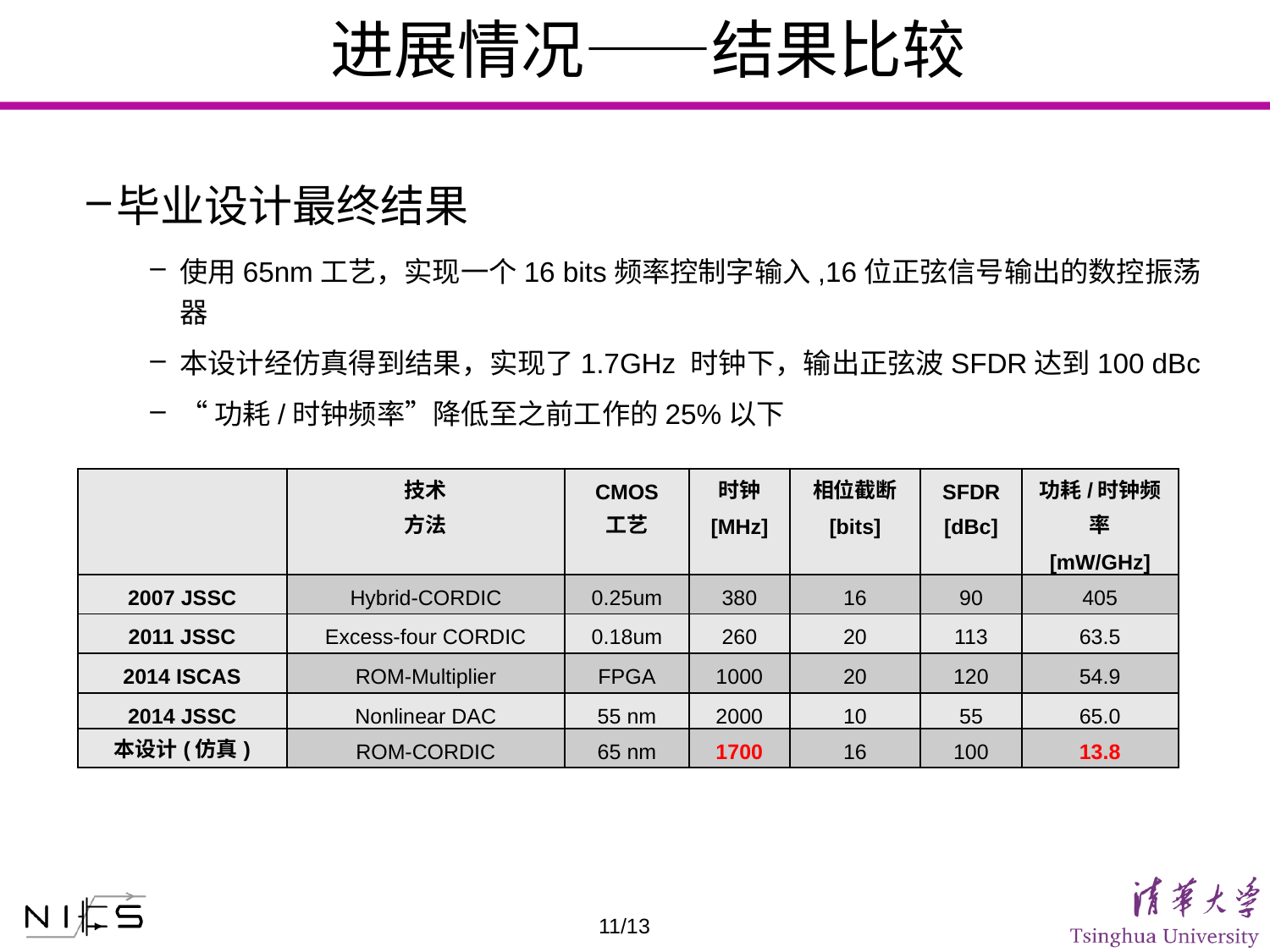

# 进展情况——结果比较
毕业设计最终结果
使用65nm工艺，实现一个16 bits频率控制字输入,16位正弦信号输出的数控振荡器
本设计经仿真得到结果，实现了1.7GHz 时钟下，输出正弦波SFDR达到100 dBc
“功耗/时钟频率”降低至之前工作的25%以下
|  | 技术 方法 | CMOS 工艺 | 时钟 [MHz] | 相位截断 [bits] | SFDR [dBc] | 功耗/时钟频率 [mW/GHz] |
| --- | --- | --- | --- | --- | --- | --- |
| 2007 JSSC | Hybrid-CORDIC | 0.25um | 380 | 16 | 90 | 405 |
| 2011 JSSC | Excess-four CORDIC | 0.18um | 260 | 20 | 113 | 63.5 |
| 2014 ISCAS | ROM-Multiplier | FPGA | 1000 | 20 | 120 | 54.9 |
| 2014 JSSC | Nonlinear DAC | 55 nm | 2000 | 10 | 55 | 65.0 |
| 本设计(仿真) | ROM-CORDIC | 65 nm | 1700 | 16 | 100 | 13.8 |
11/13